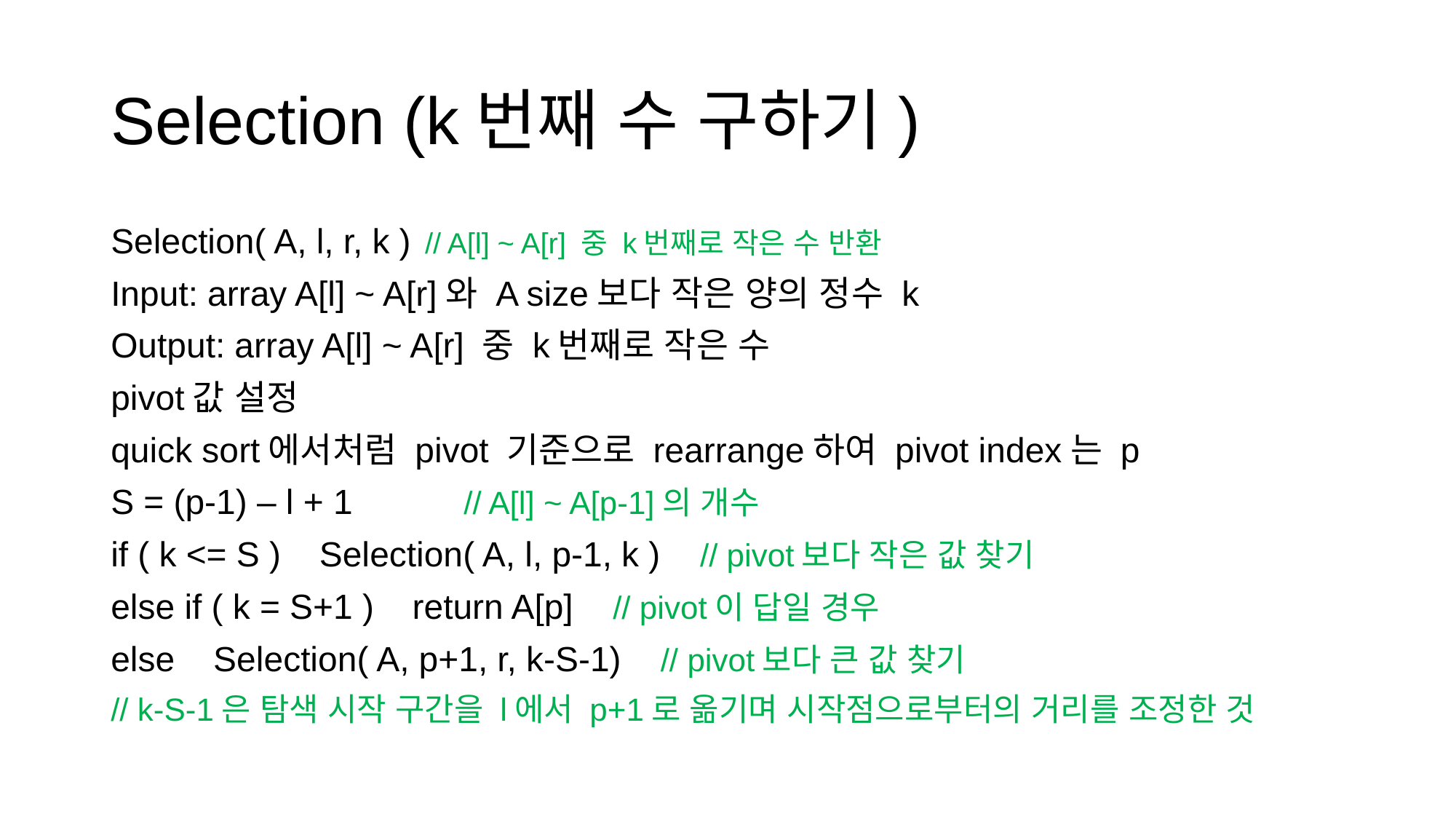

Selection (k번째 수 구하기)
Selection( A, l, r, k ) 	// A[l] ~ A[r] 중 k번째로 작은 수 반환
Input: array A[l] ~ A[r]와 A size보다 작은 양의 정수 k
Output: array A[l] ~ A[r] 중 k번째로 작은 수
pivot값 설정
quick sort에서처럼 pivot 기준으로 rearrange하여 pivot index는 p
S = (p-1) – l + 1	    // A[l] ~ A[p-1]의 개수
if ( k <= S )    Selection( A, l, p-1, k )    // pivot보다 작은 값 찾기
else if ( k = S+1 )    return A[p]    // pivot이 답일 경우
else    Selection( A, p+1, r, k-S-1)    // pivot보다 큰 값 찾기
// k-S-1은 탐색 시작 구간을 l에서 p+1로 옮기며 시작점으로부터의 거리를 조정한 것